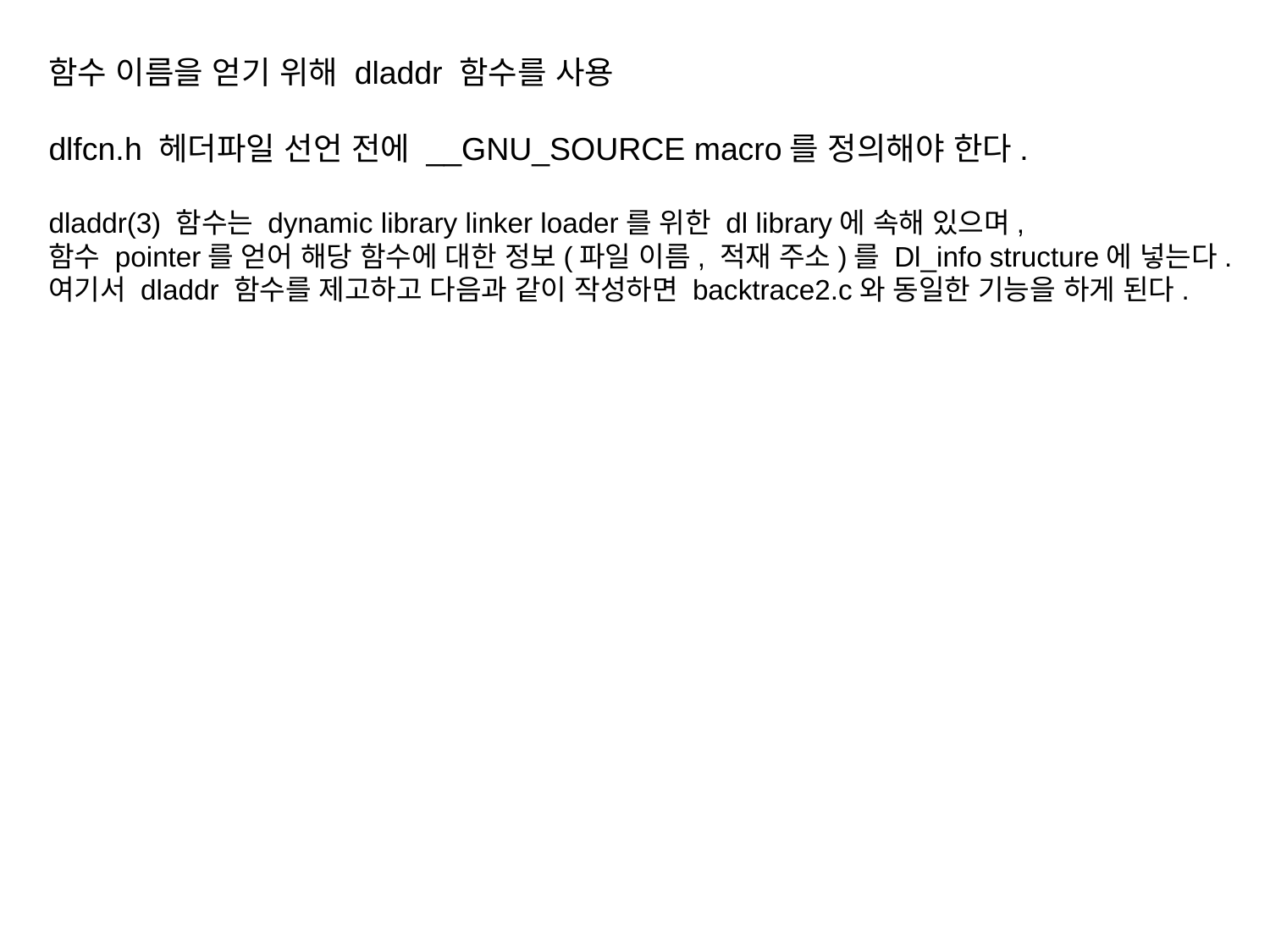

함수 이름을 얻기 위해 dladdr 함수를 사용

dlfcn.h 헤더파일 선언 전에 __GNU_SOURCE macro를 정의해야 한다.

dladdr(3) 함수는 dynamic library linker loader를 위한 dl library에 속해 있으며,
함수 pointer를 얻어 해당 함수에 대한 정보(파일 이름, 적재 주소)를 Dl_info structure에 넣는다.
여기서 dladdr 함수를 제고하고 다음과 같이 작성하면 backtrace2.c와 동일한 기능을 하게 된다.